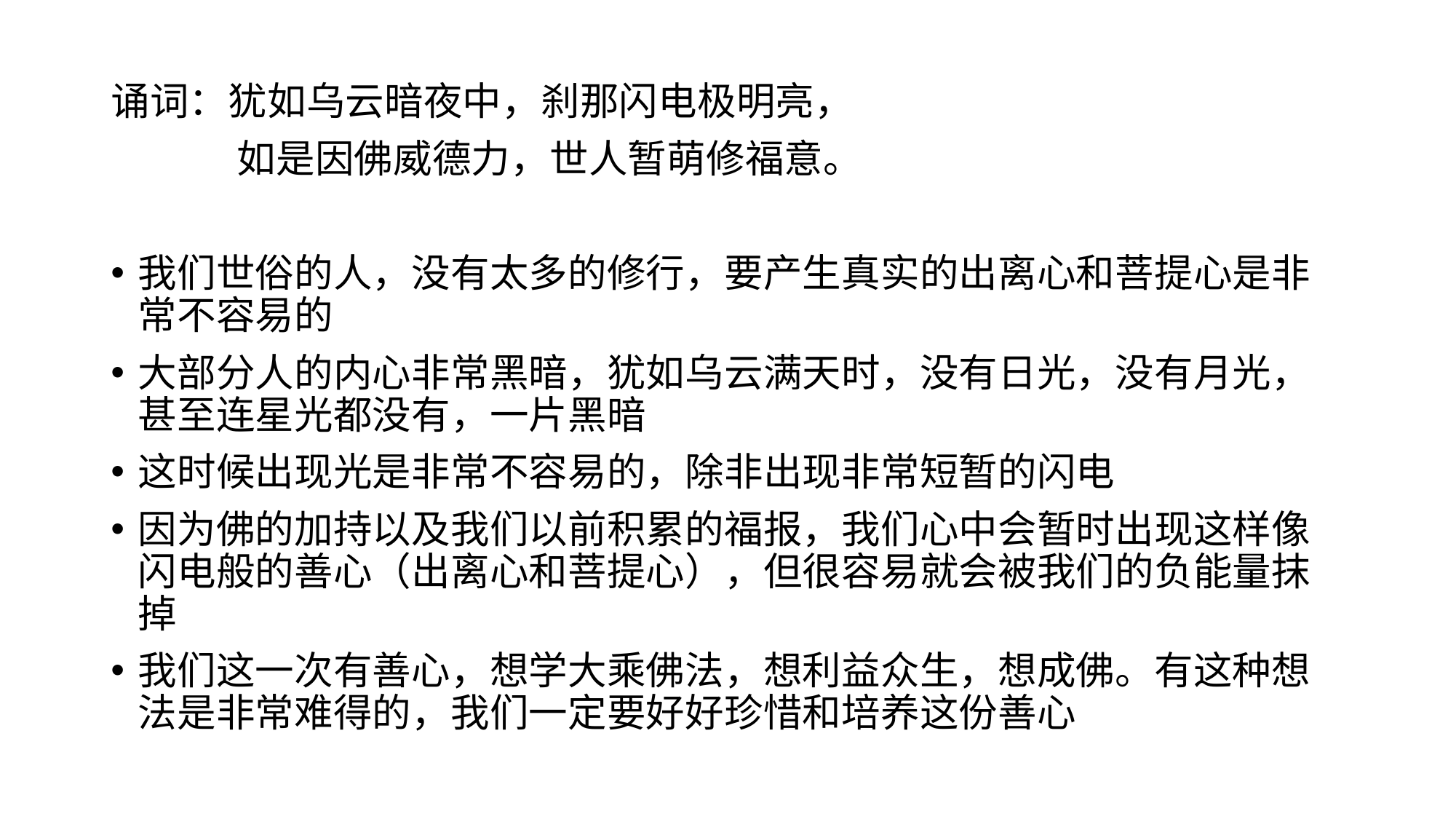

诵词：犹如乌云暗夜中，刹那闪电极明亮，
	 如是因佛威德力，世人暂萌修福意。

我们世俗的人，没有太多的修行，要产生真实的出离心和菩提心是非常不容易的
大部分人的内心非常黑暗，犹如乌云满天时，没有日光，没有月光，甚至连星光都没有，一片黑暗
这时候出现光是非常不容易的，除非出现非常短暂的闪电
因为佛的加持以及我们以前积累的福报，我们心中会暂时出现这样像闪电般的善心（出离心和菩提心），但很容易就会被我们的负能量抹掉
我们这一次有善心，想学大乘佛法，想利益众生，想成佛。有这种想法是非常难得的，我们一定要好好珍惜和培养这份善心